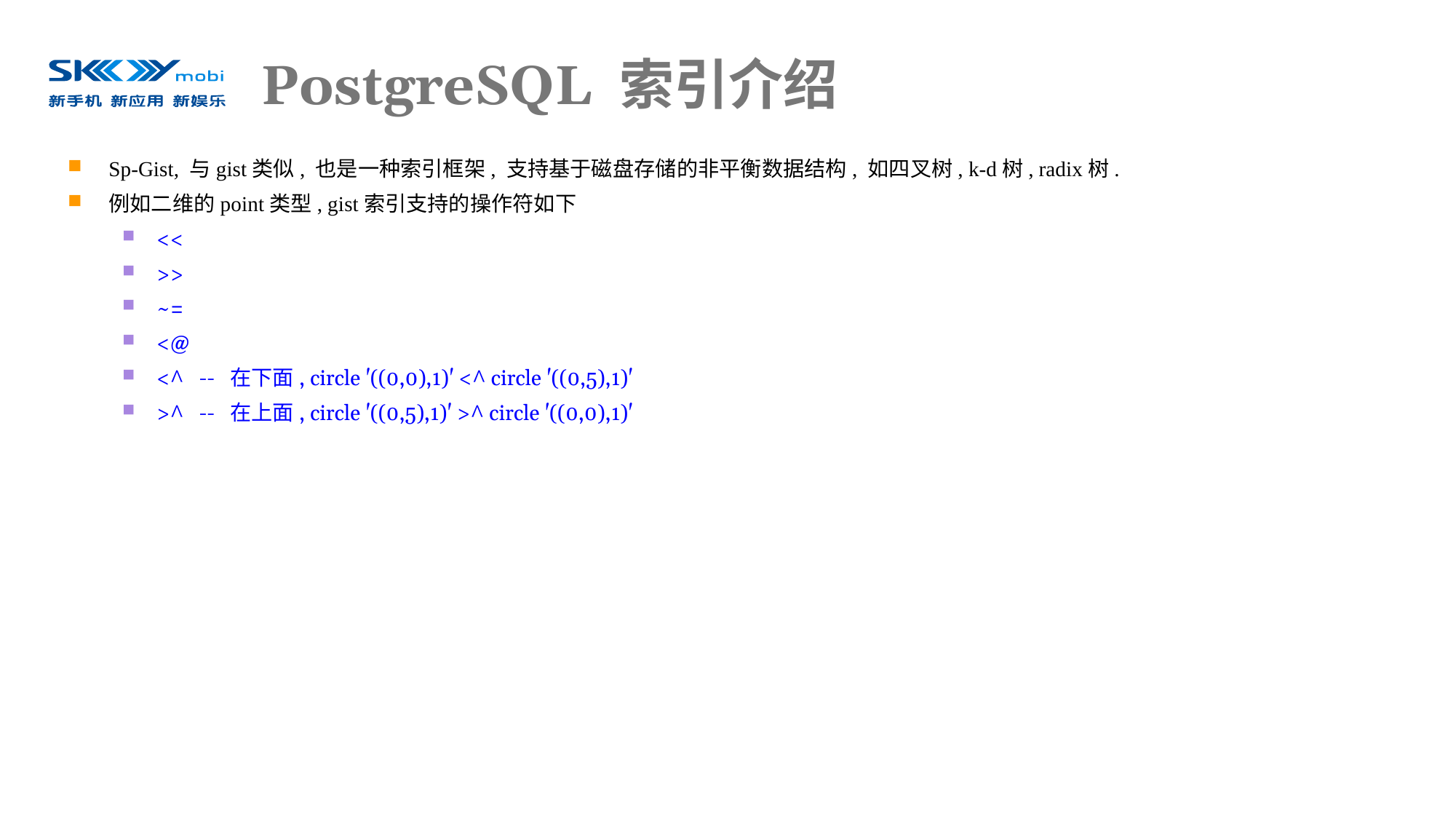

# PostgreSQL 索引介绍
Sp-Gist, 与gist类似, 也是一种索引框架, 支持基于磁盘存储的非平衡数据结构, 如四叉树, k-d树, radix树.
例如二维的point类型, gist索引支持的操作符如下
<<
>>
~=
<@
<^   --  在下面, circle '((0,0),1)' <^ circle '((0,5),1)'
>^   --  在上面, circle '((0,5),1)' >^ circle '((0,0),1)'